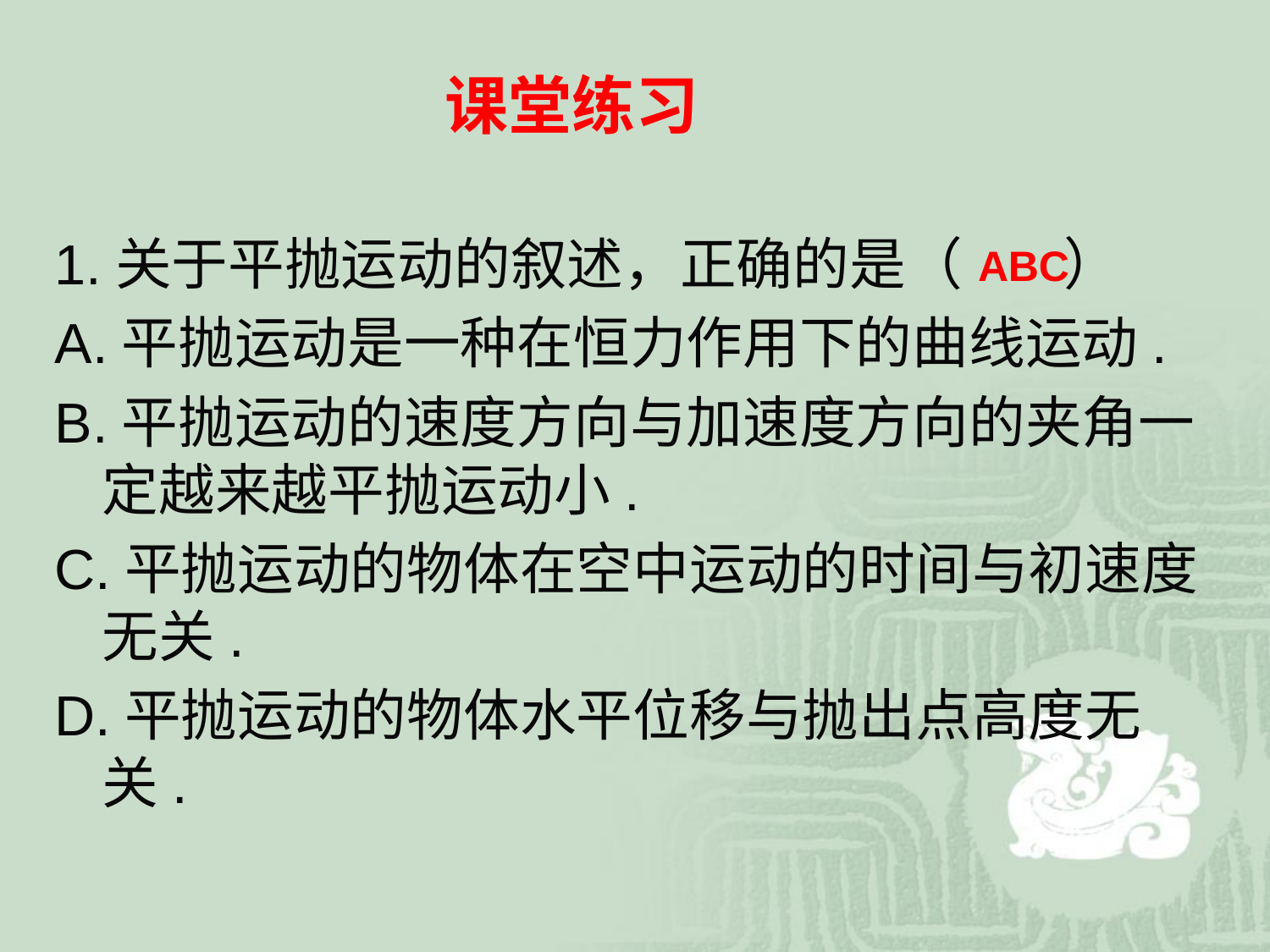

课堂练习
1.关于平抛运动的叙述，正确的是（        ）
A.平抛运动是一种在恒力作用下的曲线运动.
B.平抛运动的速度方向与加速度方向的夹角一定越来越平抛运动小.
C.平抛运动的物体在空中运动的时间与初速度无关.
D.平抛运动的物体水平位移与抛出点高度无关.
ABC